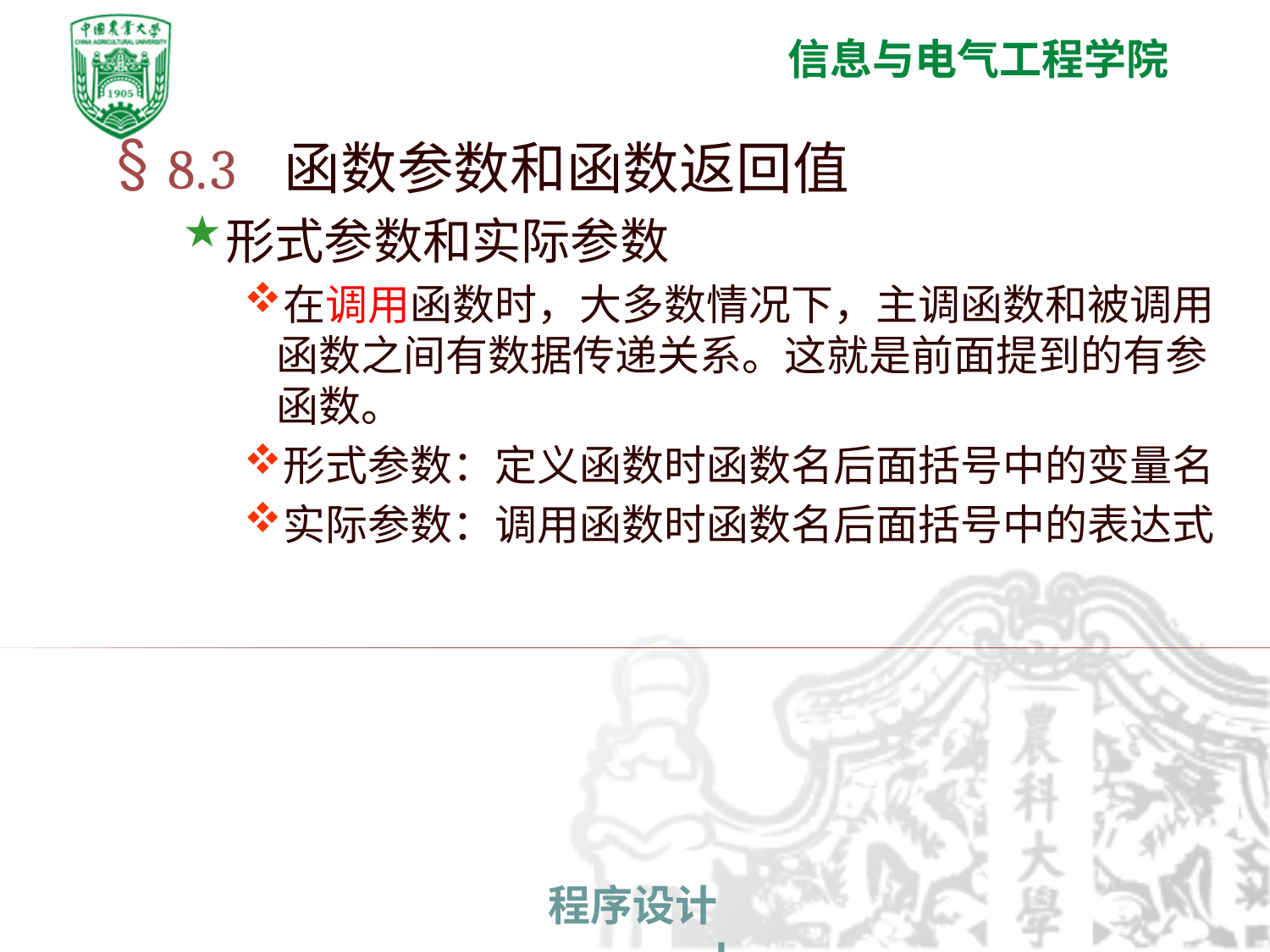

8.3  函数参数和函数返回值
形式参数和实际参数
在调用函数时，大多数情况下，主调函数和被调用函数之间有数据传递关系。这就是前面提到的有参函数。
形式参数：定义函数时函数名后面括号中的变量名
实际参数：调用函数时函数名后面括号中的表达式